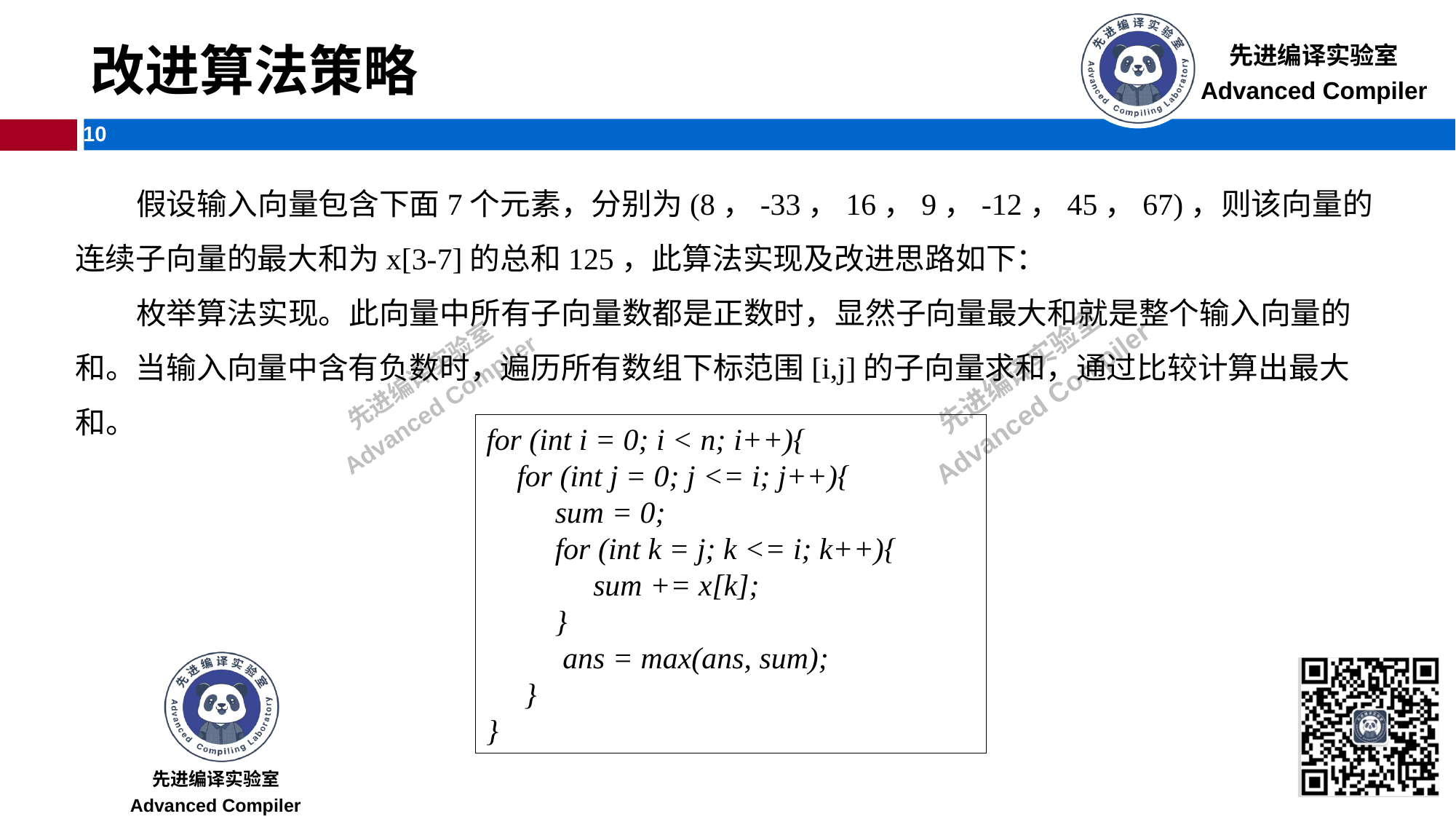

# 改进算法策略
        假设输入向量包含下面7个元素，分别为(8，-33，16，9，-12，45，67)，则该向量的连续子向量的最大和为x[3-7]的总和125，此算法实现及改进思路如下：
        枚举算法实现。此向量中所有子向量数都是正数时，显然子向量最大和就是整个输入向量的和。当输入向量中含有负数时，遍历所有数组下标范围[i,j]的子向量求和，通过比较计算出最大和。
for (int i = 0; i < n; i++){
    for (int j = 0; j <= i; j++){
         sum = 0;
         for (int k = j; k <= i; k++){
              sum += x[k];
         }
          ans = max(ans, sum);
     }
}